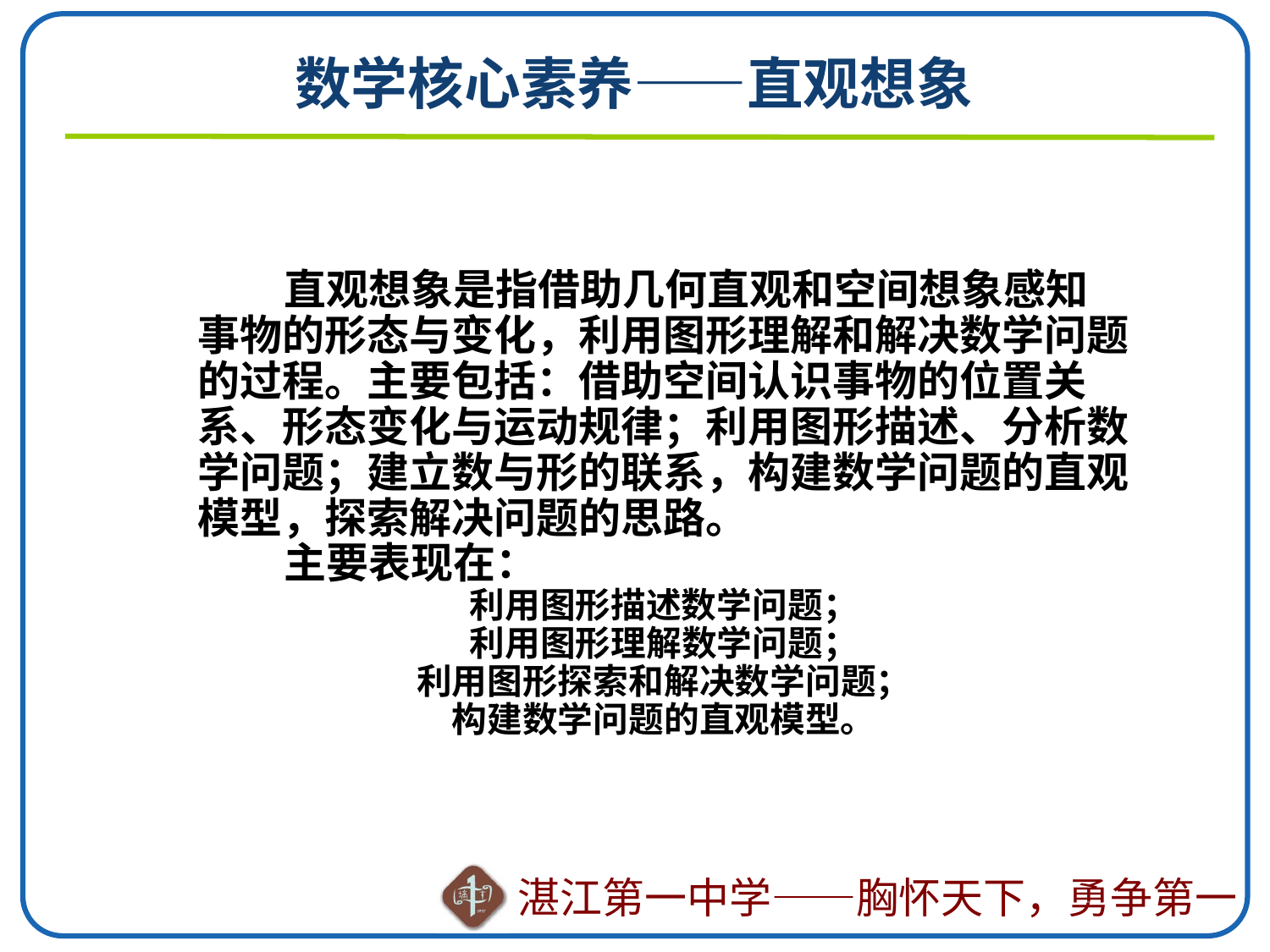

数学核心素养——直观想象

        直观想象是指借助几何直观和空间想象感知事物的形态与变化，利用图形理解和解决数学问题的过程。主要包括：借助空间认识事物的位置关系、形态变化与运动规律；利用图形描述、分析数学问题；建立数与形的联系，构建数学问题的直观模型，探索解决问题的思路。
        主要表现在：
利用图形描述数学问题；
利用图形理解数学问题；
利用图形探索和解决数学问题；
构建数学问题的直观模型。